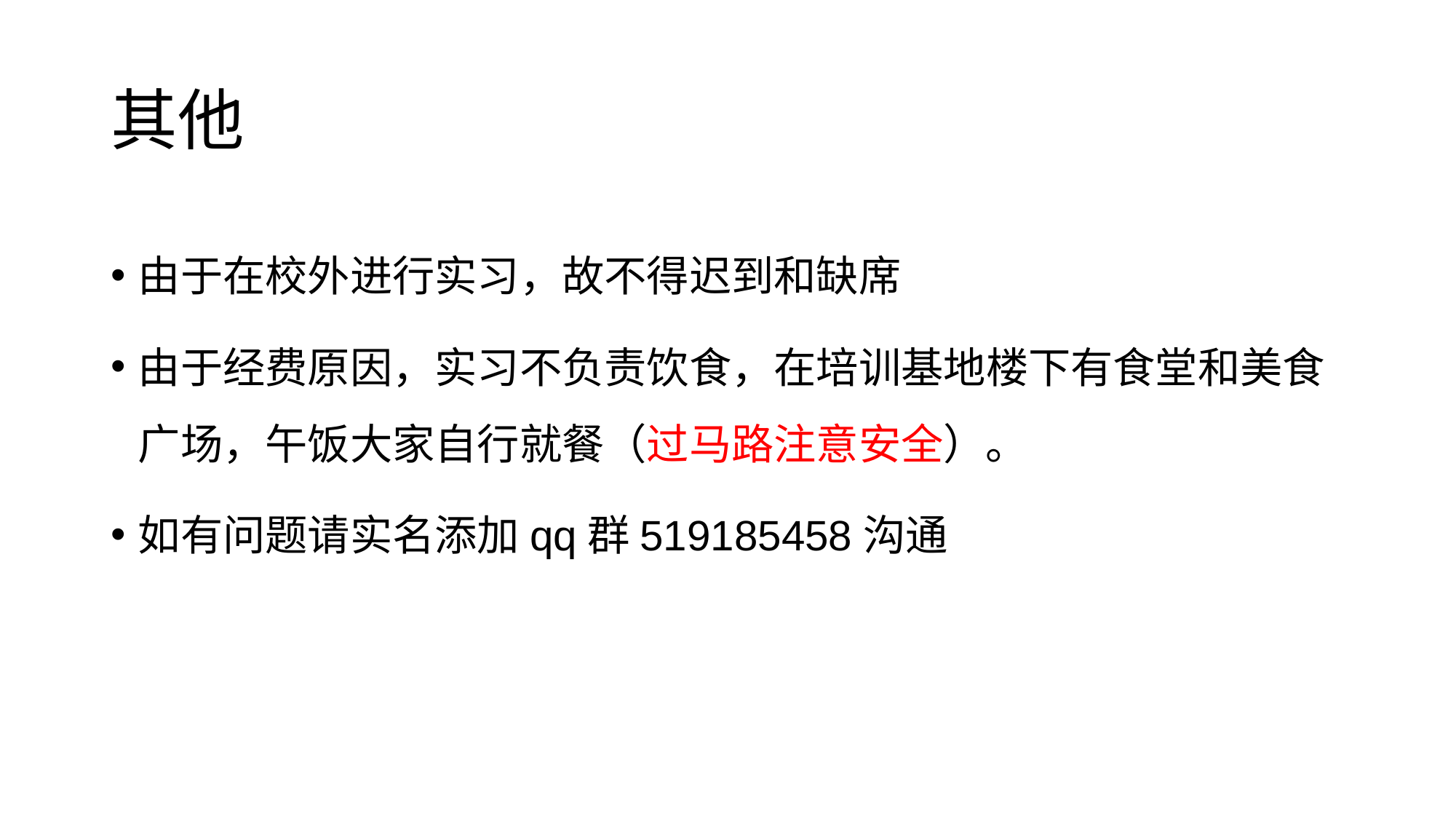

# 其他
由于在校外进行实习，故不得迟到和缺席
由于经费原因，实习不负责饮食，在培训基地楼下有食堂和美食广场，午饭大家自行就餐（过马路注意安全）。
如有问题请实名添加qq群519185458沟通